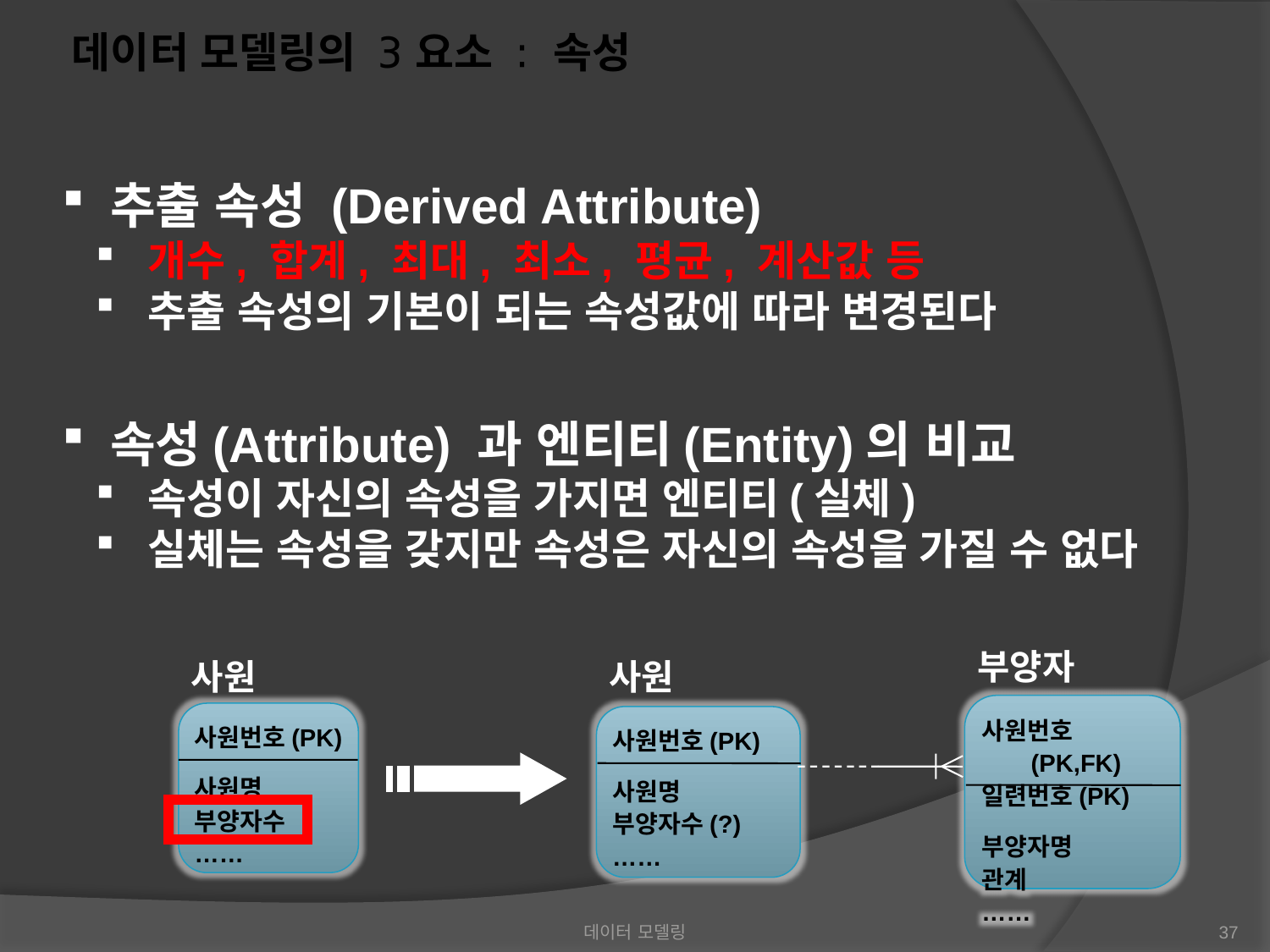

데이터 모델링의 3요소 : 속성
 추출 속성 (Derived Attribute)
 개수, 합계, 최대, 최소, 평균, 계산값 등
 추출 속성의 기본이 되는 속성값에 따라 변경된다

 속성(Attribute) 과 엔티티(Entity)의 비교
 속성이 자신의 속성을 가지면 엔티티(실체)
 실체는 속성을 갖지만 속성은 자신의 속성을 가질 수 없다

부양자
사원
사원
사원번호(PK,FK)
일련번호(PK)

부양자명
관계
……
사원번호(PK)

사원명
부양자수
……
사원번호(PK)

사원명
부양자수(?)
……

데이터 모델링
37